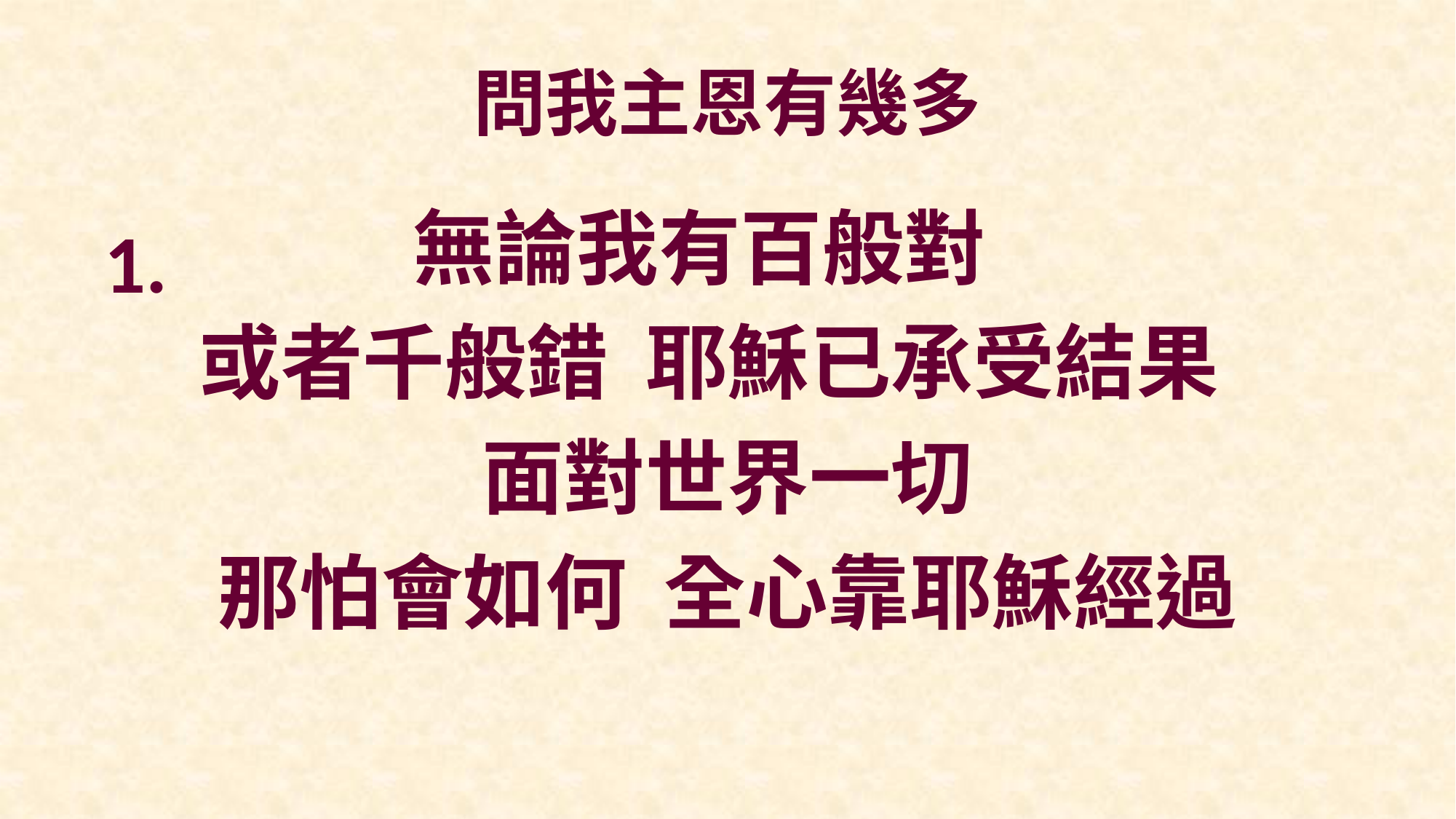

# 問我主恩有幾多
無論我有百般對
或者千般錯  耶穌已承受結果
面對世界一切
那怕會如何  全心靠耶穌經過
1.